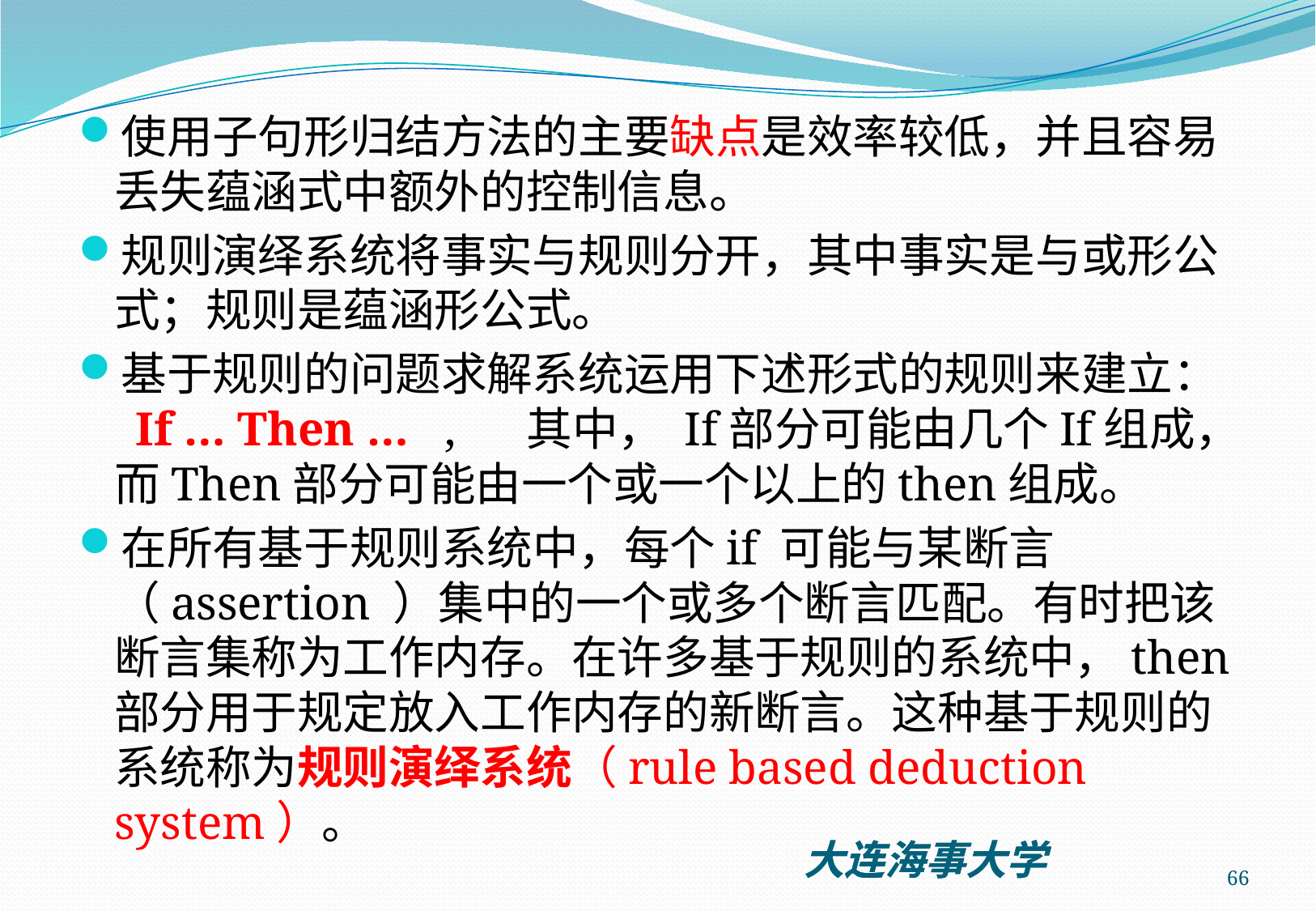

使用子句形归结方法的主要缺点是效率较低，并且容易丢失蕴涵式中额外的控制信息。
规则演绎系统将事实与规则分开，其中事实是与或形公式；规则是蕴涵形公式。
基于规则的问题求解系统运用下述形式的规则来建立：   If … Then …   ,     其中， If部分可能由几个If组成，而Then部分可能由一个或一个以上的then组成。
在所有基于规则系统中，每个if 可能与某断言（assertion ）集中的一个或多个断言匹配。有时把该断言集称为工作内存。在许多基于规则的系统中，then 部分用于规定放入工作内存的新断言。这种基于规则的系统称为规则演绎系统（rule based deduction system）。

66